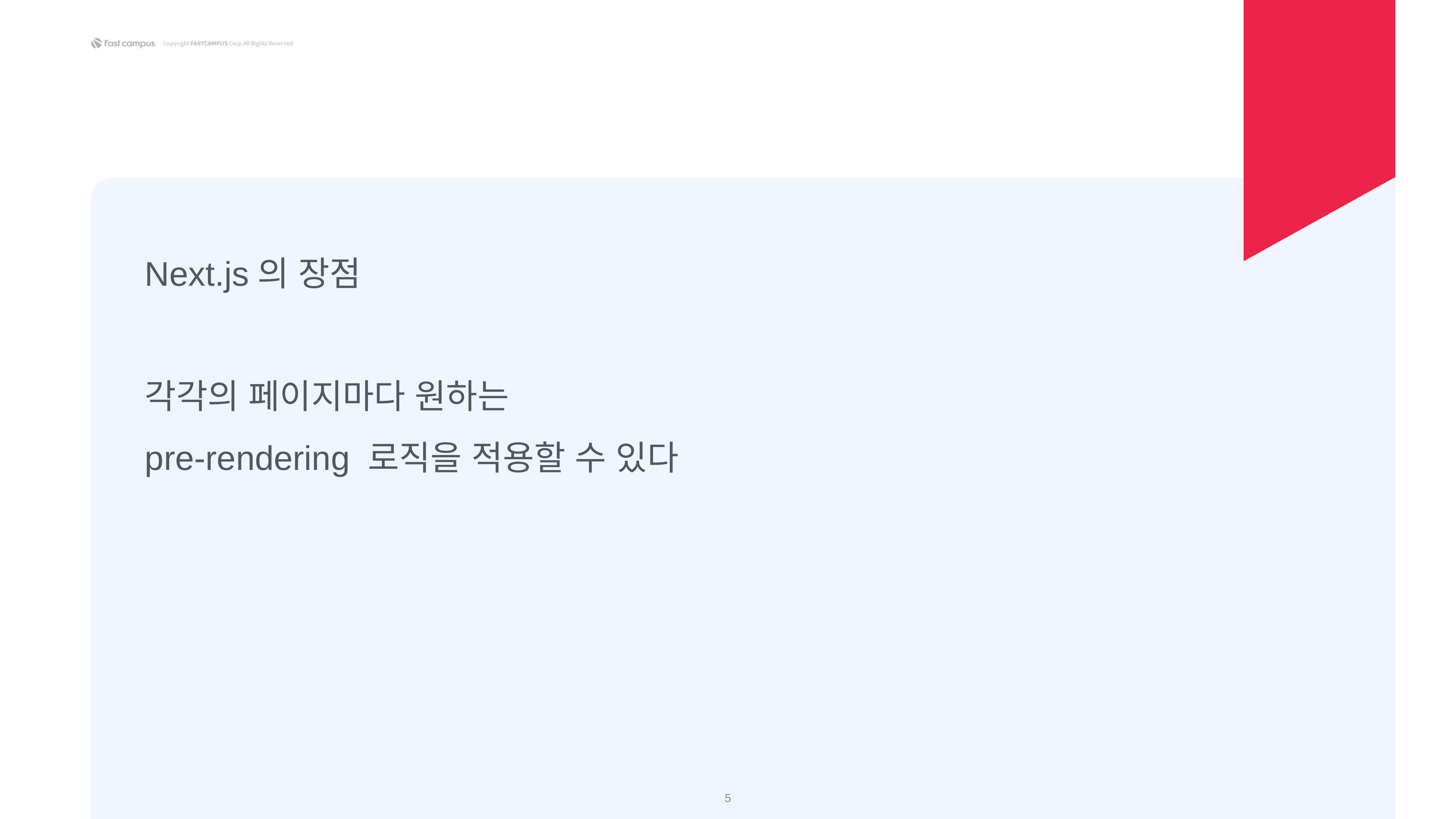

Next.js의 장점

각각의 페이지마다 원하는
pre-rendering 로직을 적용할 수 있다
5